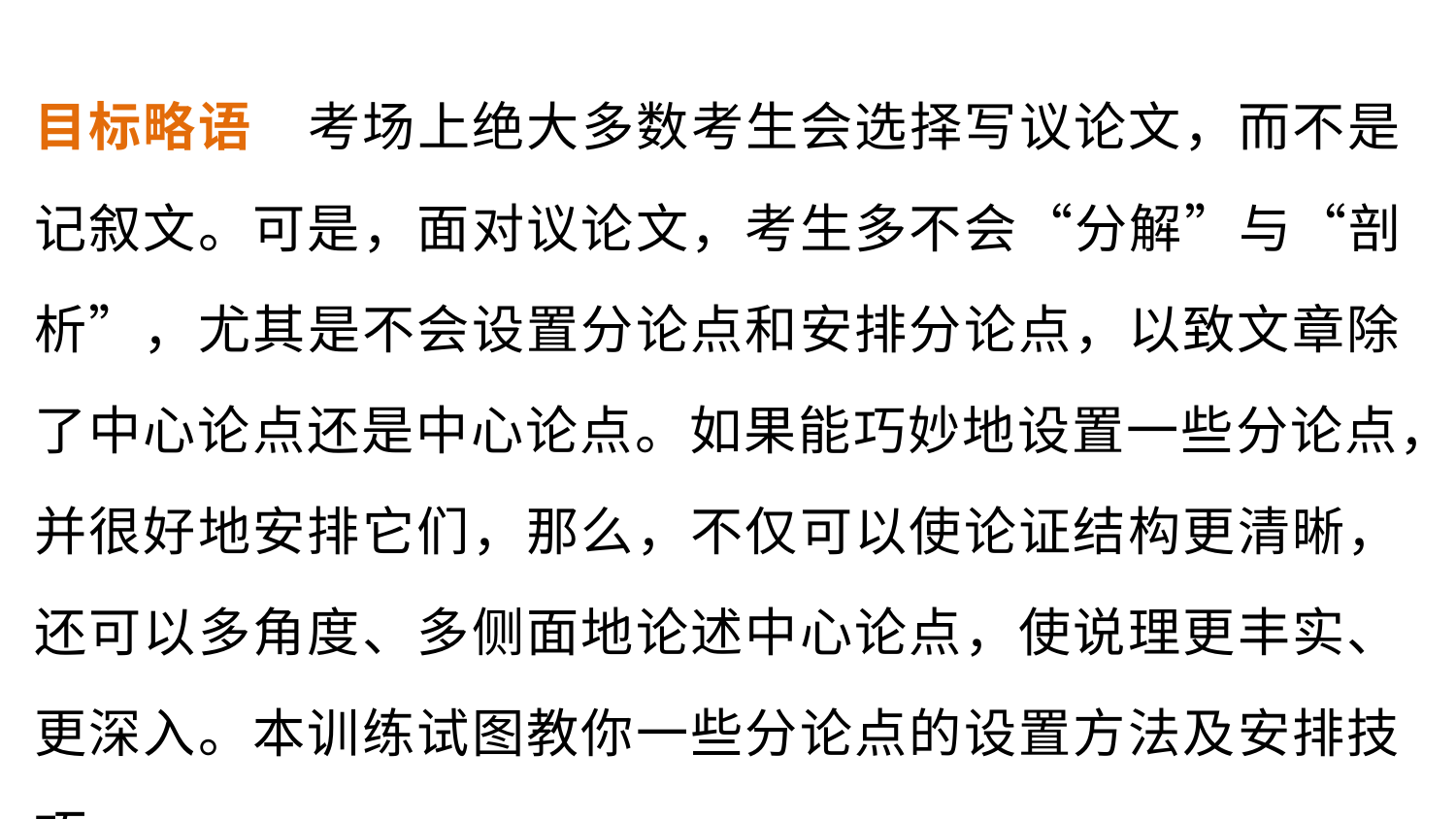

目标略语　考场上绝大多数考生会选择写议论文，而不是记叙文。可是，面对议论文，考生多不会“分解”与“剖析”，尤其是不会设置分论点和安排分论点，以致文章除了中心论点还是中心论点。如果能巧妙地设置一些分论点，并很好地安排它们，那么，不仅可以使论证结构更清晰，还可以多角度、多侧面地论述中心论点，使说理更丰实、更深入。本训练试图教你一些分论点的设置方法及安排技巧。